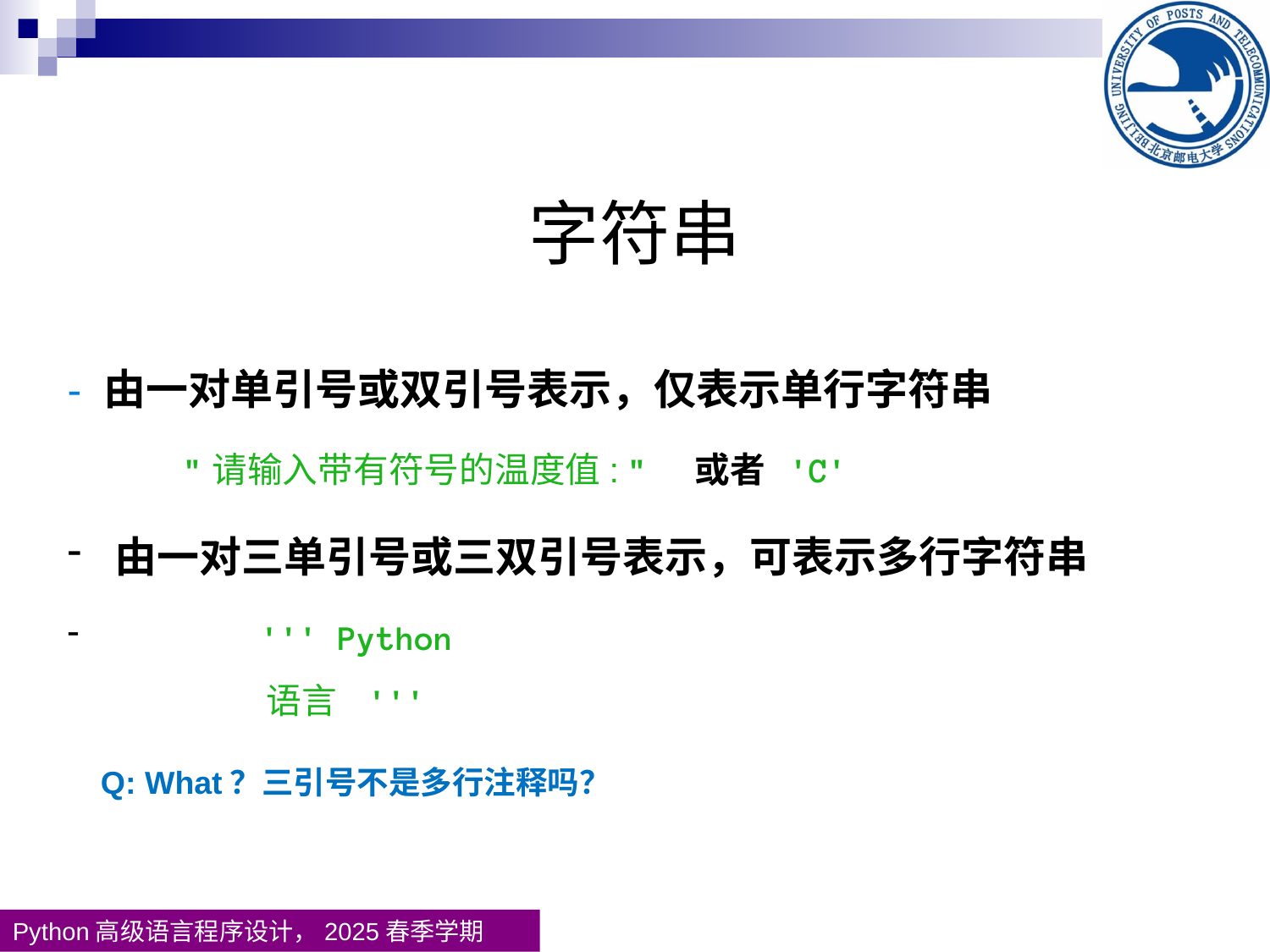

字符串
- 由一对单引号或双引号表示，仅表示单行字符串
            "请输入带有符号的温度值: "  或者  'C'
由一对三单引号或三双引号表示，可表示多行字符串
	 ''' Python
                        语言   '''
Q: What？三引号不是多行注释吗？